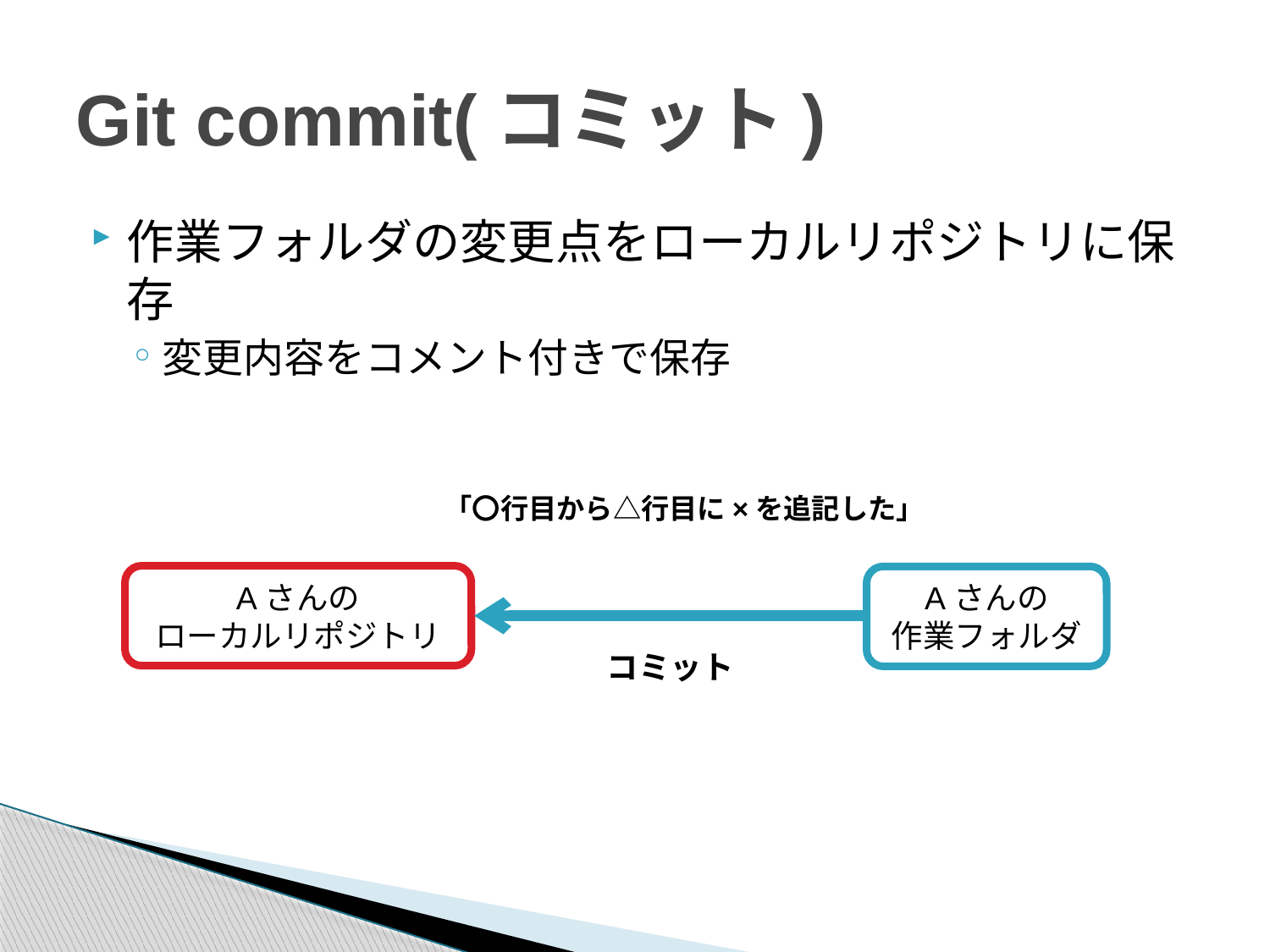

# Git commit(コミット)
作業フォルダの変更点をローカルリポジトリに保存
変更内容をコメント付きで保存
「〇行目から△行目に×を追記した」
Aさんの
ローカルリポジトリ
Aさんの
作業フォルダ
コミット